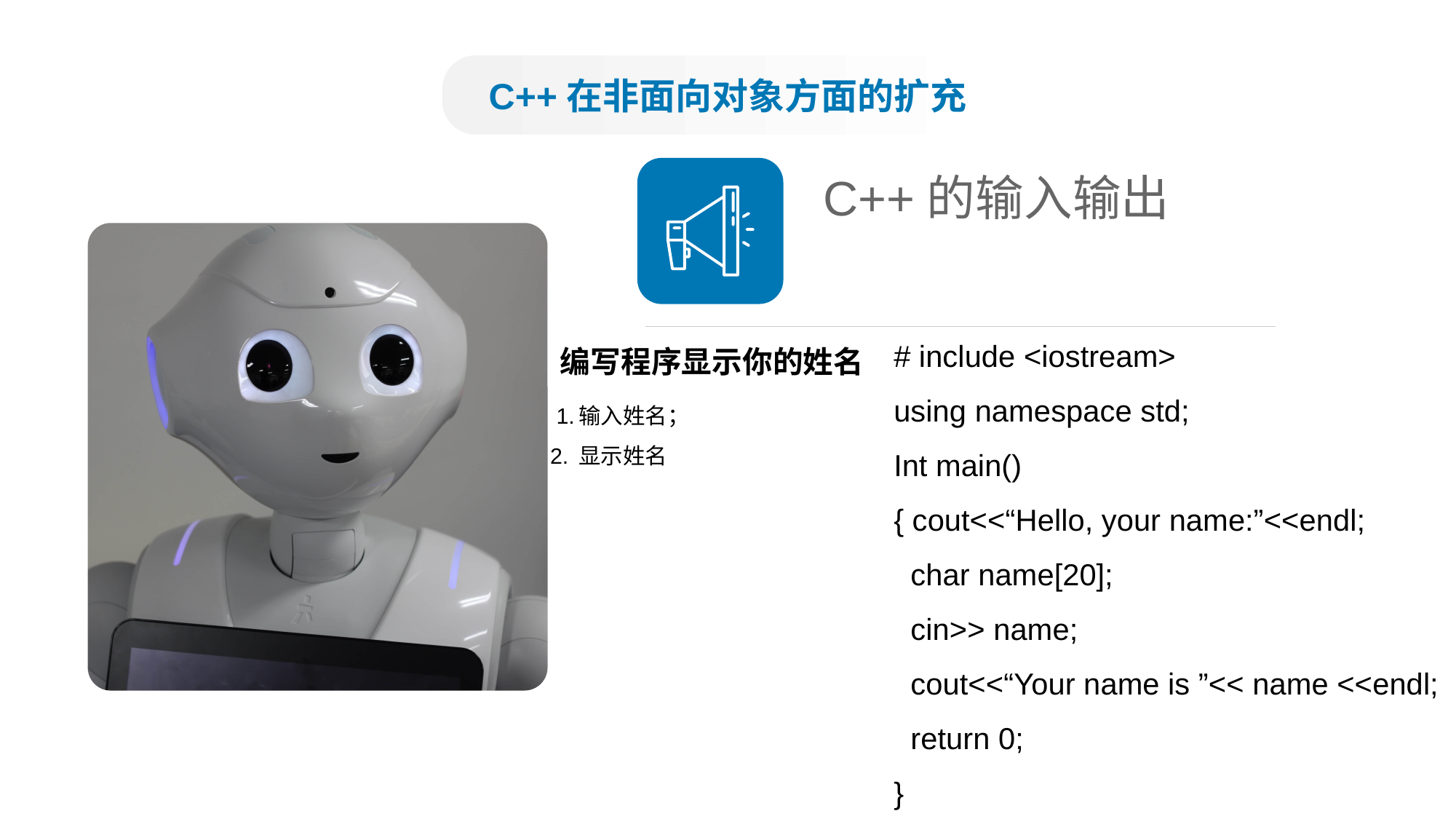

C++在非面向对象方面的扩充

C++的输入输出

# include <iostream>
using namespace std;
Int main()
{ cout<<“Hello, your name:”<<endl;
  char name[20];
  cin>> name;
  cout<<“Your name is ”<< name <<endl;
  return 0;
}
编写程序显示你的姓名
 1.输入姓名；
2. 显示姓名